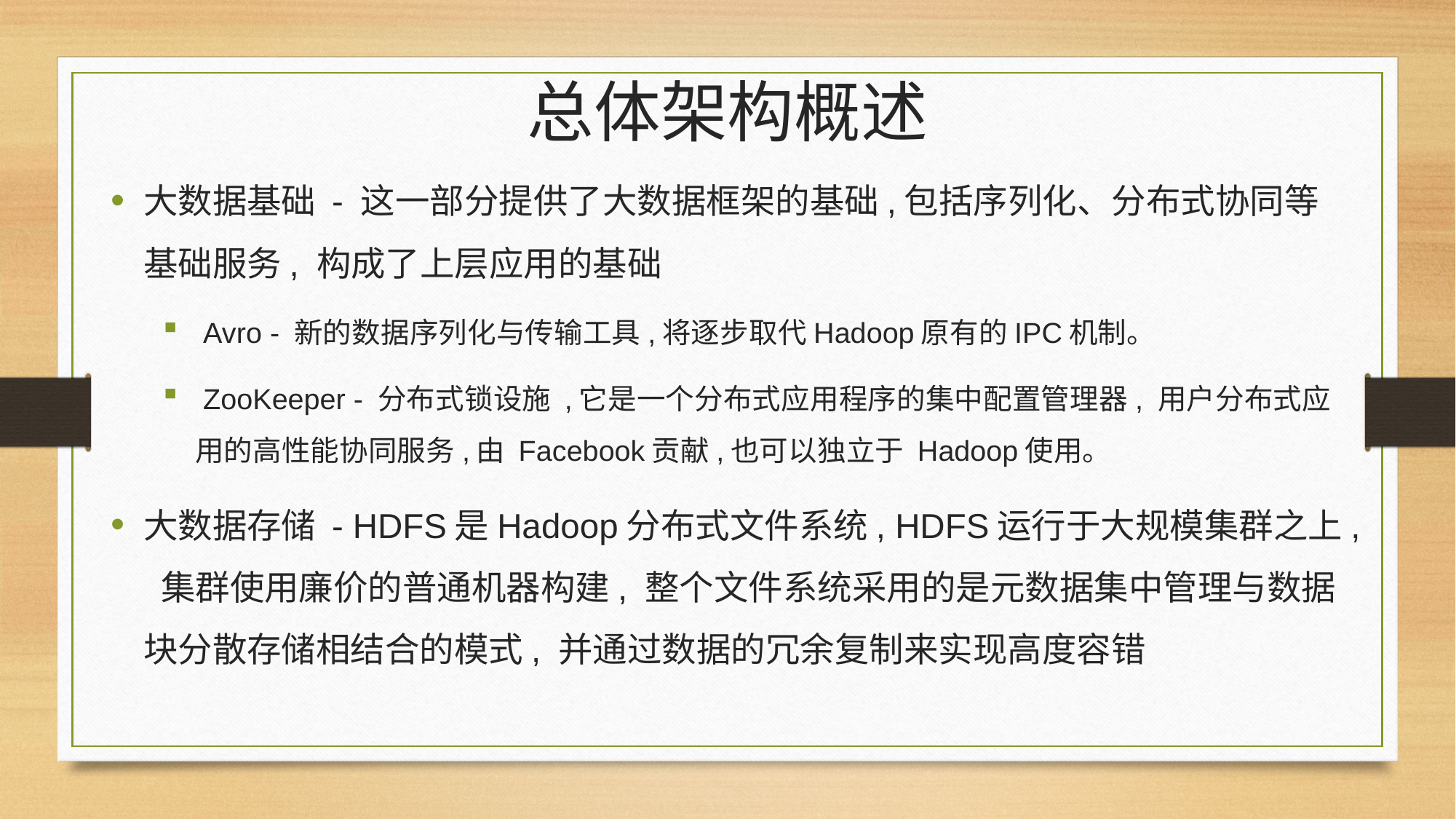

# 总体架构概述
大数据基础 - 这一部分提供了大数据框架的基础,包括序列化、分布式协同等基础服务, 构成了上层应用的基础
 Avro - 新的数据序列化与传输工具,将逐步取代Hadoop原有的IPC机制。
 ZooKeeper - 分布式锁设施 ,它是一个分布式应用程序的集中配置管理器, 用户分布式应用的高性能协同服务,由 Facebook贡献,也可以独立于 Hadoop使用。
大数据存储 - HDFS是Hadoop分布式文件系统, HDFS运行于大规模集群之上, 集群使用廉价的普通机器构建, 整个文件系统采用的是元数据集中管理与数据块分散存储相结合的模式, 并通过数据的冗余复制来实现高度容错